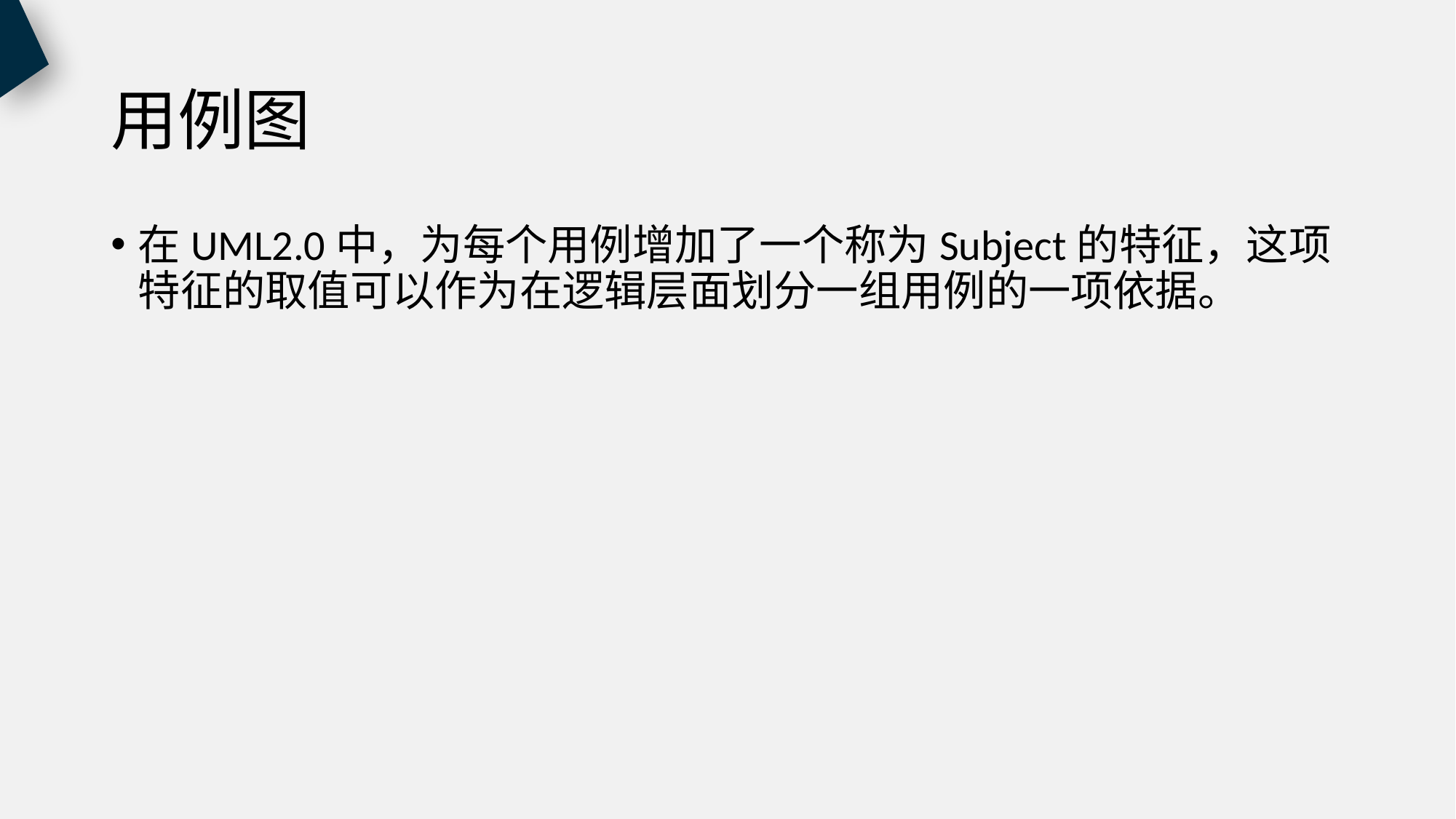

# 用例图
在UML2.0中，为每个用例增加了一个称为Subject的特征，这项特征的取值可以作为在逻辑层面划分一组用例的一项依据。